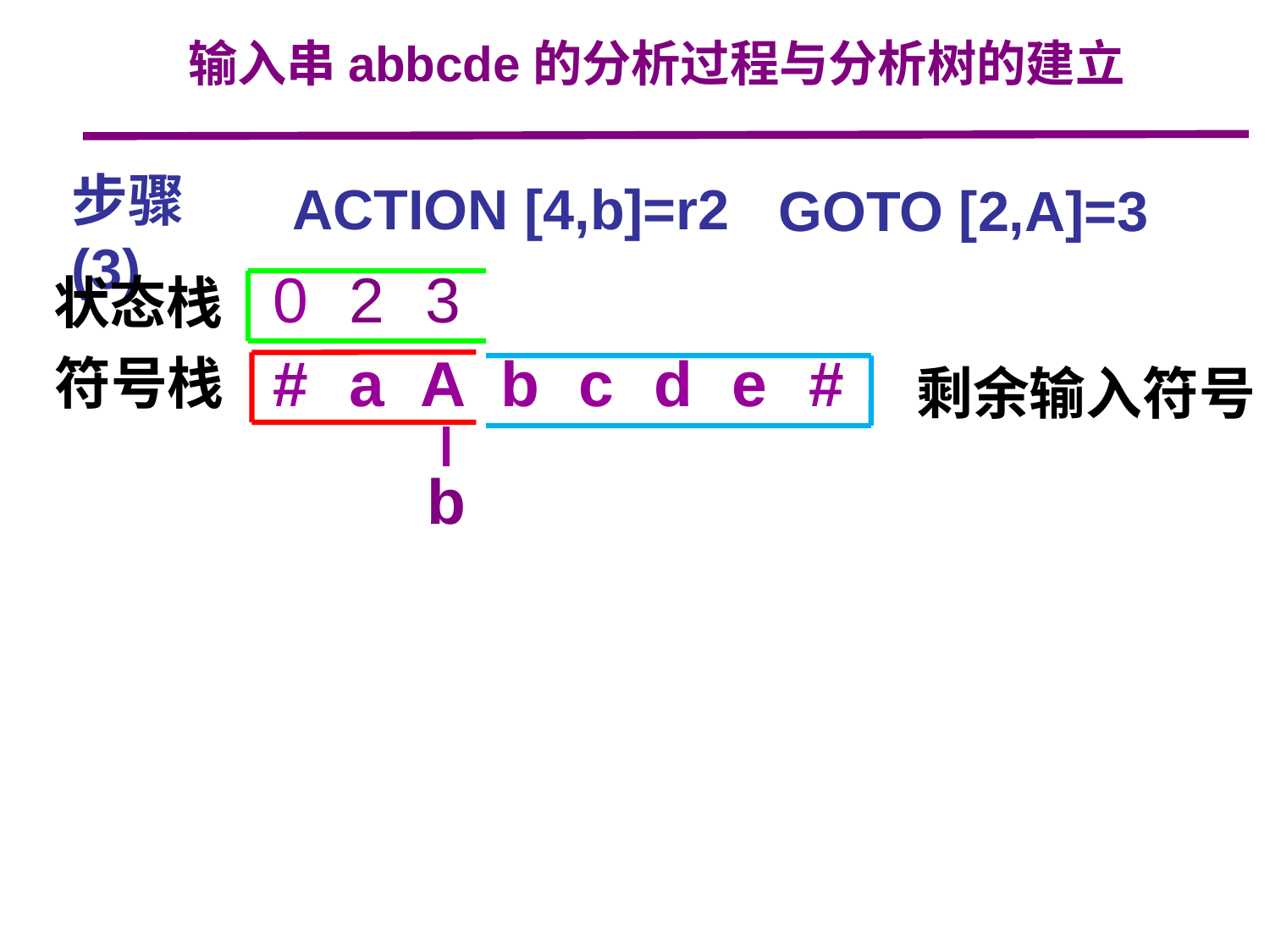

输入串abbcde的分析过程与分析树的建立
步骤(3)
ACTION [4,b]=r2
GOTO [2,A]=3

| 0 | 2 | 3 |  |  |  |  |  |
| --- | --- | --- | --- | --- | --- | --- | --- |
| # | a | A | b | c | d | e | # |
状态栈

符号栈
剩余输入符号
b